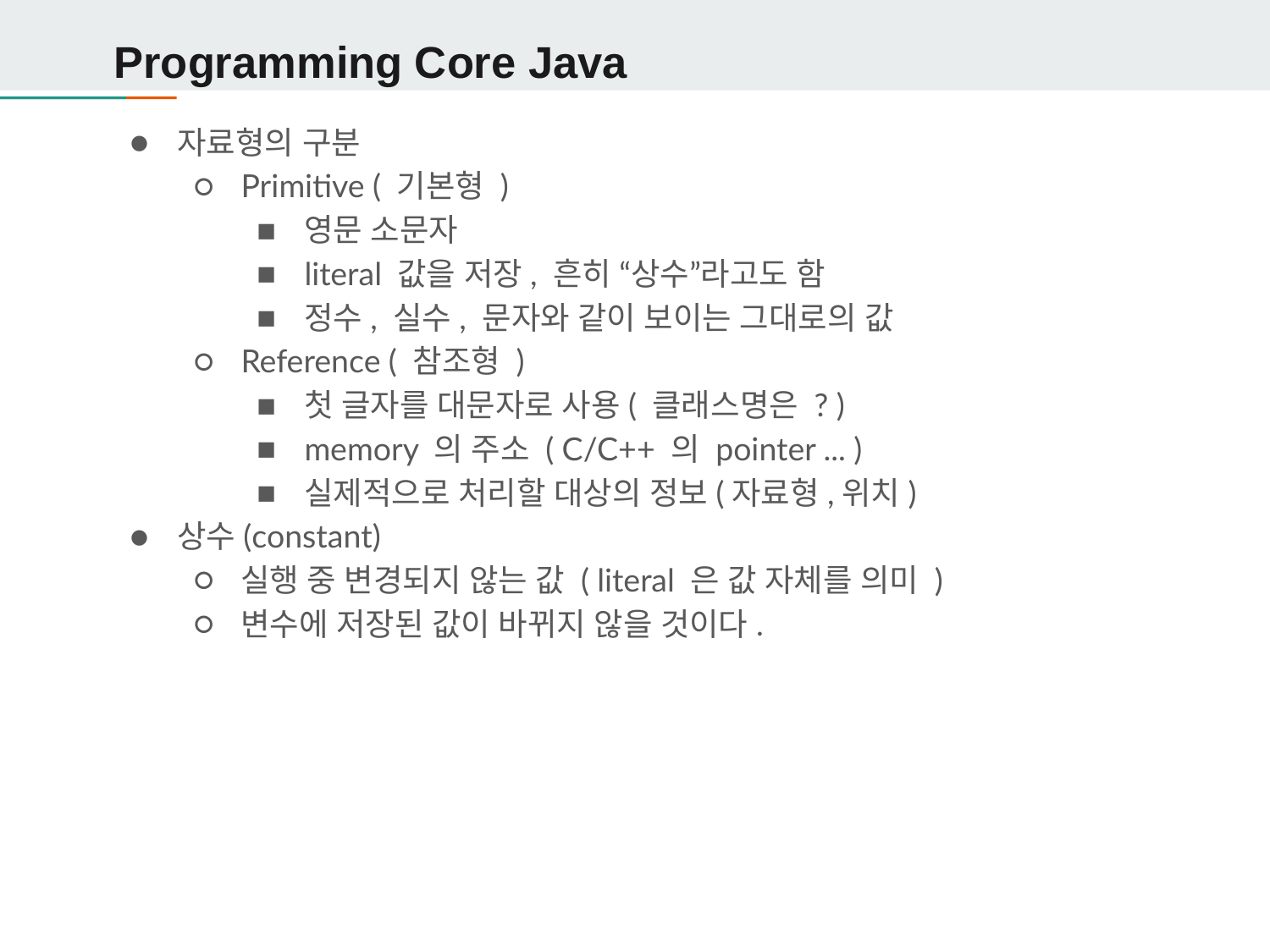

# Programming Core Java
자료형의 구분
Primitive ( 기본형 )
영문 소문자
literal 값을 저장, 흔히 “상수”라고도 함
정수, 실수, 문자와 같이 보이는 그대로의 값
Reference ( 참조형 )
첫 글자를 대문자로 사용( 클래스명은 ? )
memory 의 주소 ( C/C++ 의 pointer ... )
실제적으로 처리할 대상의 정보(자료형,위치)
상수(constant)
실행 중 변경되지 않는 값 ( literal 은 값 자체를 의미 )
변수에 저장된 값이 바뀌지 않을 것이다.